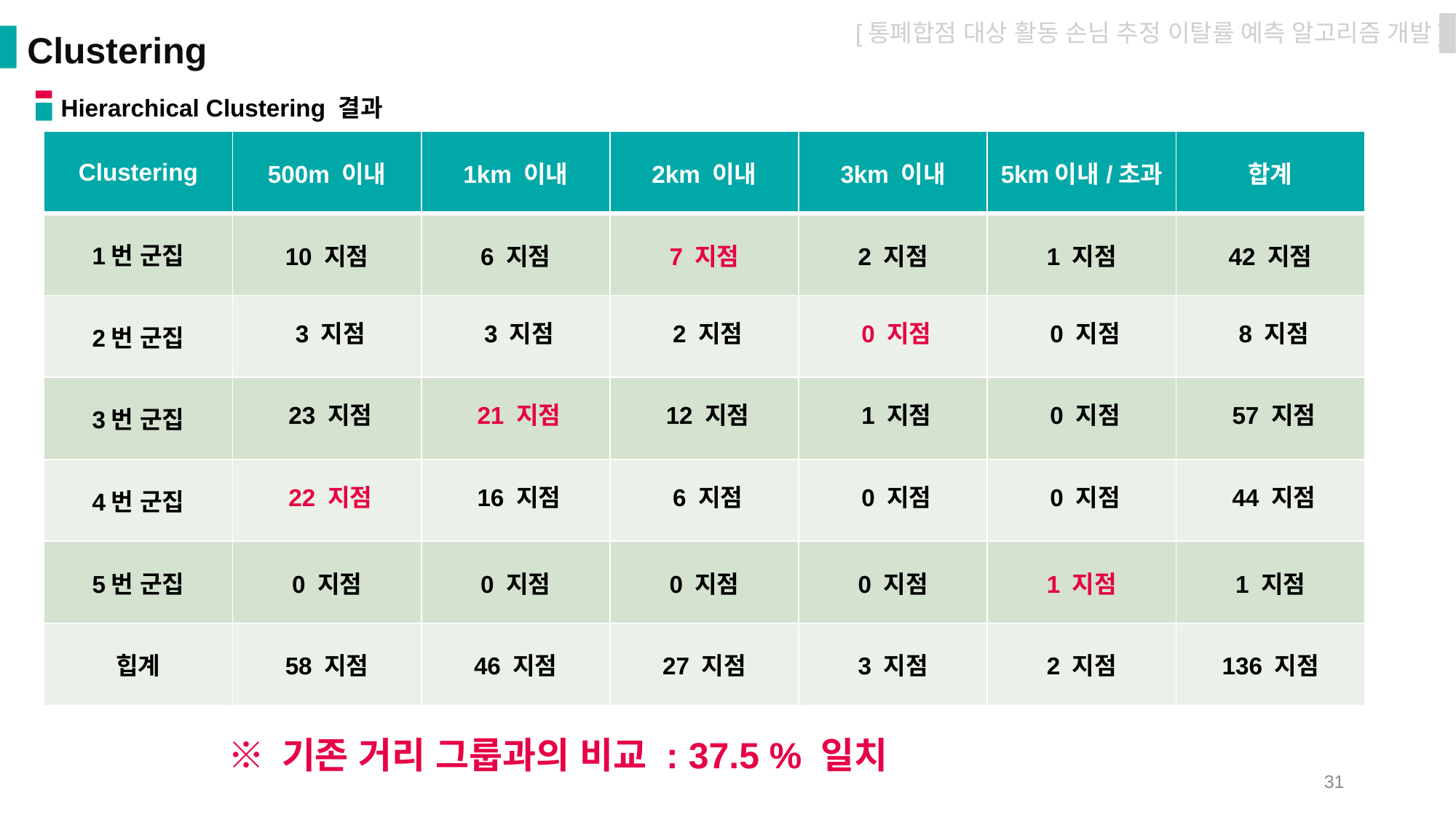

[통폐합점 대상 활동 손님 추정 이탈률 예측 알고리즘 개발]

Clustering

Hierarchical Clustering 결과

| Clustering | 500m 이내 | 1km 이내 | 2km 이내 | 3km 이내 | 5km이내/초과 | 합계 |
| --- | --- | --- | --- | --- | --- | --- |
| 1번 군집 | 10 지점 | 6 지점 | 7 지점 | 2 지점 | 1 지점 | 42 지점 |
| 2번 군집 | 3 지점 | 3 지점 | 2 지점 | 0 지점 | 0 지점 | 8 지점 |
| 3번 군집 | 23 지점 | 21 지점 | 12 지점 | 1 지점 | 0 지점 | 57 지점 |
| 4번 군집 | 22 지점 | 16 지점 | 6 지점 | 0 지점 | 0 지점 | 44 지점 |
| 5번 군집 | 0 지점 | 0 지점 | 0 지점 | 0 지점 | 1 지점 | 1 지점 |
| 힙계 | 58 지점 | 46 지점 | 27 지점 | 3 지점 | 2 지점 | 136 지점 |
※ 기존 거리 그룹과의 비교 : 37.5 % 일치
31